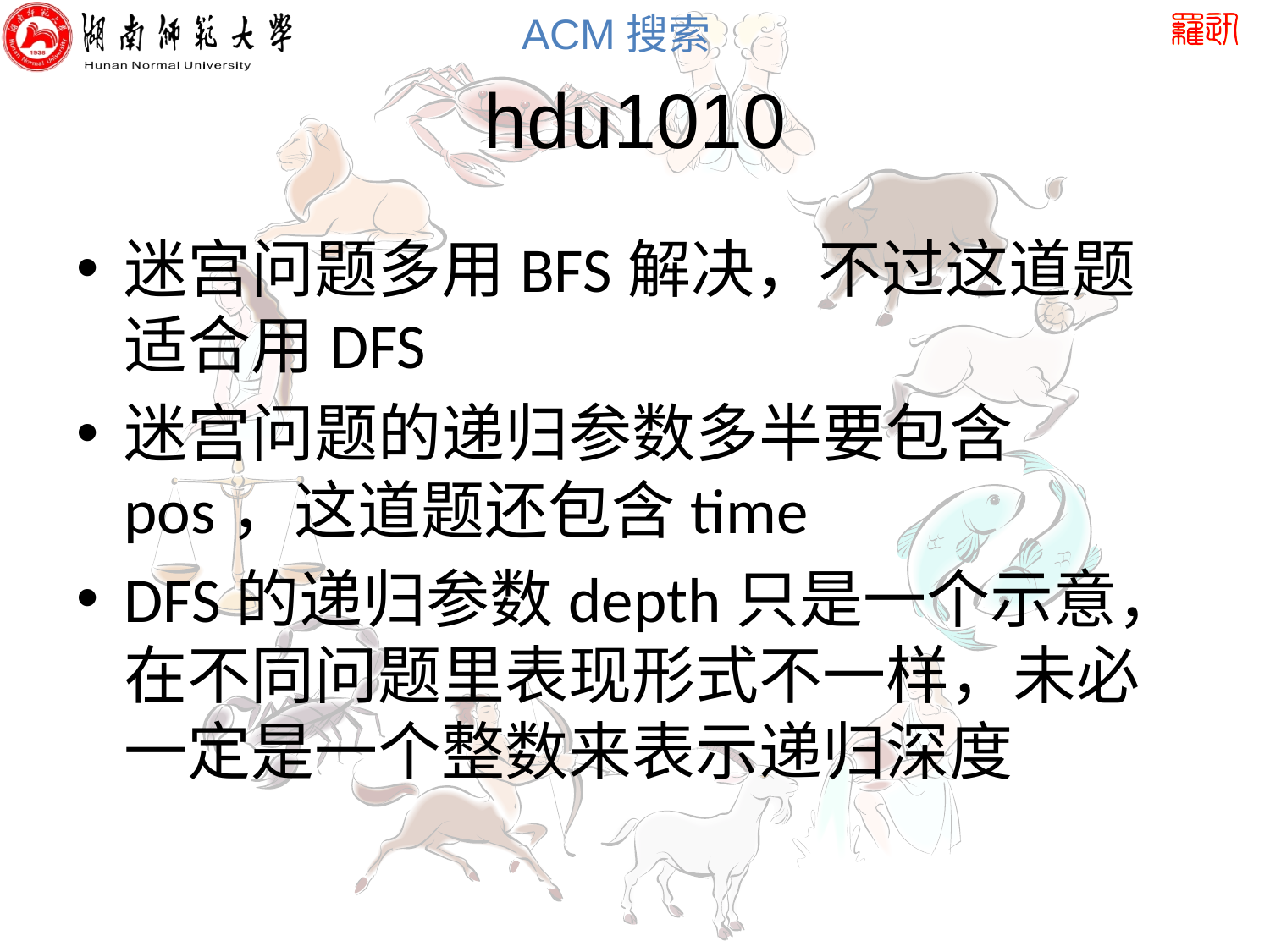

# hdu1010
迷宫问题多用BFS解决，不过这道题适合用DFS
迷宫问题的递归参数多半要包含pos，这道题还包含time
DFS的递归参数depth只是一个示意，在不同问题里表现形式不一样，未必一定是一个整数来表示递归深度